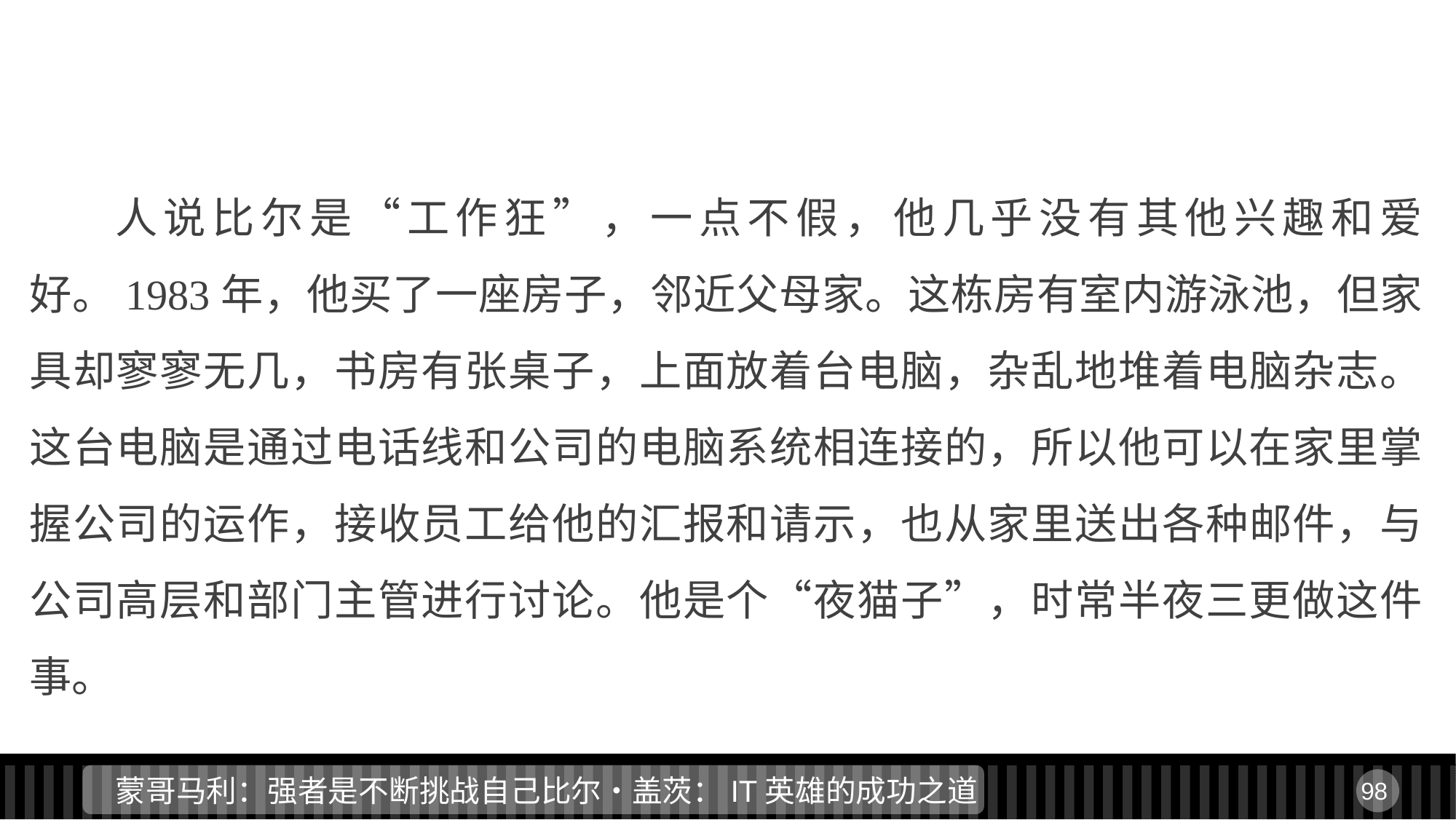

人说比尔是“工作狂”，一点不假，他几乎没有其他兴趣和爱好。1983年，他买了一座房子，邻近父母家。这栋房有室内游泳池，但家具却寥寥无几，书房有张桌子，上面放着台电脑，杂乱地堆着电脑杂志。这台电脑是通过电话线和公司的电脑系统相连接的，所以他可以在家里掌握公司的运作，接收员工给他的汇报和请示，也从家里送出各种邮件，与公司高层和部门主管进行讨论。他是个“夜猫子”，时常半夜三更做这件事。